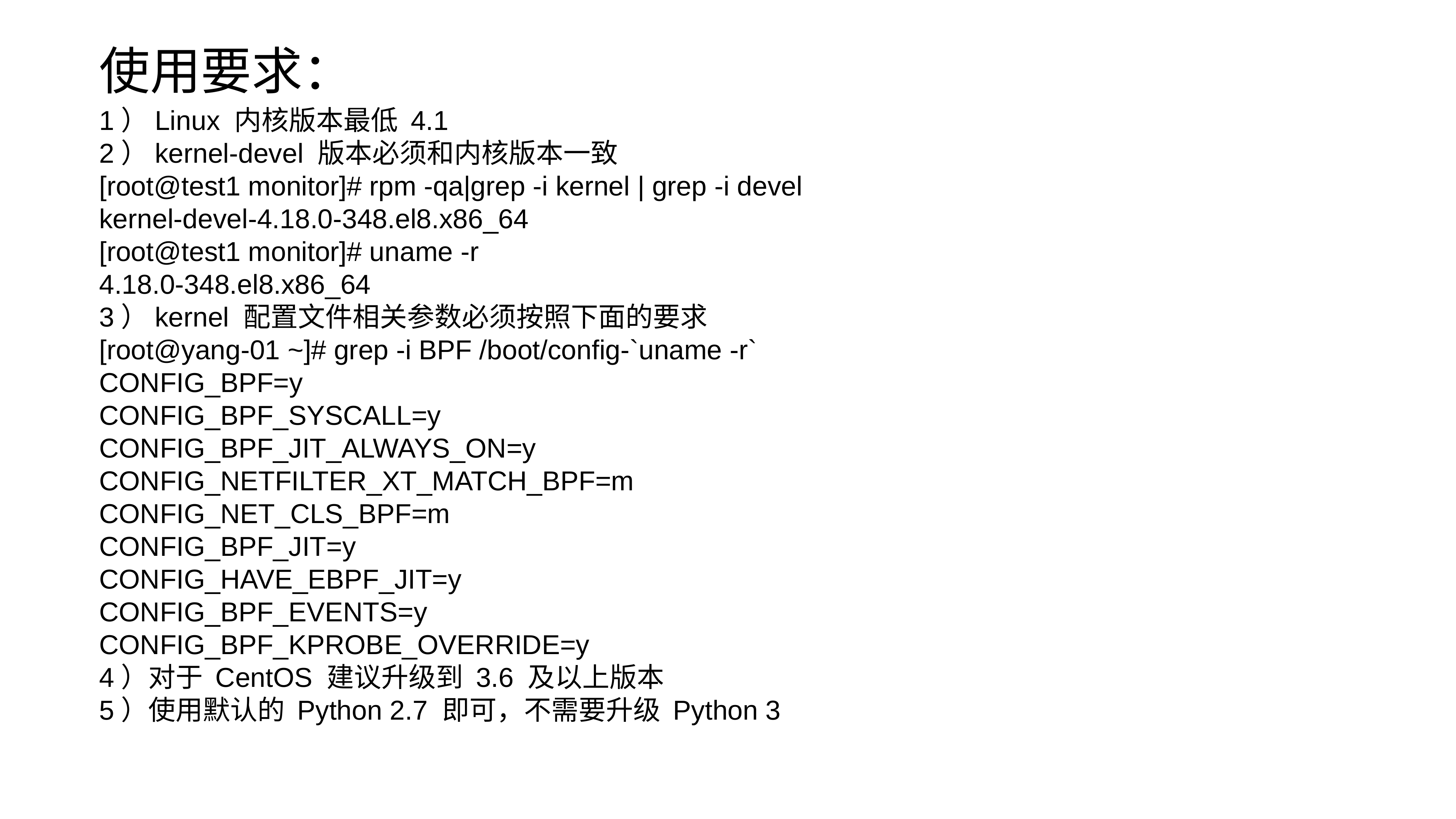

使用要求：
1）Linux 内核版本最低 4.1
2）kernel-devel 版本必须和内核版本一致
[root@test1 monitor]# rpm -qa|grep -i kernel | grep -i devel
kernel-devel-4.18.0-348.el8.x86_64
[root@test1 monitor]# uname -r
4.18.0-348.el8.x86_64
3）kernel 配置文件相关参数必须按照下面的要求
[root@yang-01 ~]# grep -i BPF /boot/config-`uname -r`
CONFIG_BPF=y
CONFIG_BPF_SYSCALL=y
CONFIG_BPF_JIT_ALWAYS_ON=y
CONFIG_NETFILTER_XT_MATCH_BPF=m
CONFIG_NET_CLS_BPF=m
CONFIG_BPF_JIT=y
CONFIG_HAVE_EBPF_JIT=y
CONFIG_BPF_EVENTS=y
CONFIG_BPF_KPROBE_OVERRIDE=y
4）对于 CentOS 建议升级到 3.6 及以上版本
5）使用默认的 Python 2.7 即可，不需要升级 Python 3